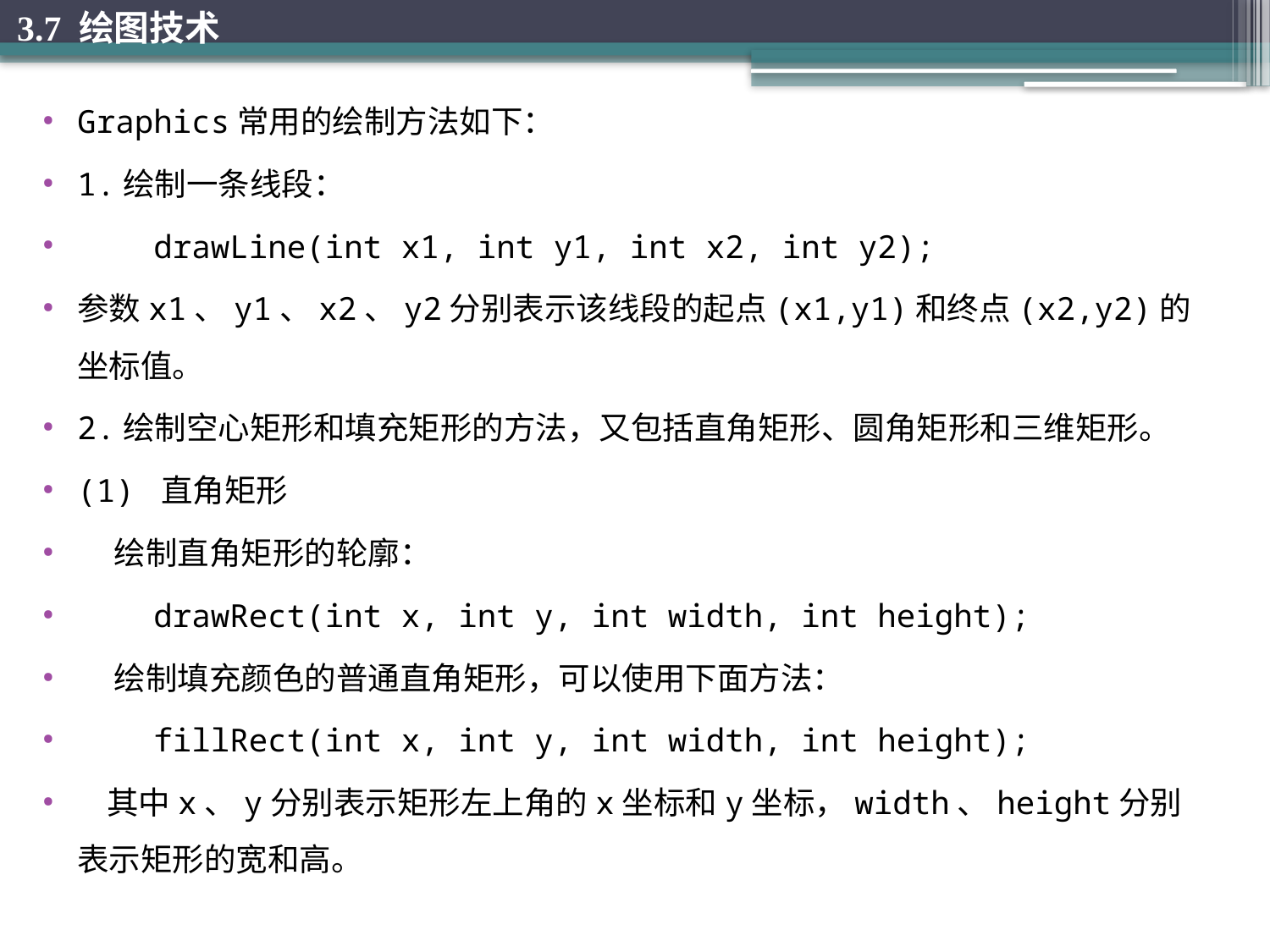

3.7 绘图技术
Graphics常用的绘制方法如下：
1.绘制一条线段：
    drawLine(int x1, int y1, int x2, int y2);
参数x1、y1、x2、y2分别表示该线段的起点(x1,y1)和终点(x2,y2)的坐标值。
2.绘制空心矩形和填充矩形的方法，又包括直角矩形、圆角矩形和三维矩形。
(1) 直角矩形
    绘制直角矩形的轮廓：
    drawRect(int x, int y, int width, int height);
    绘制填充颜色的普通直角矩形，可以使用下面方法：
    fillRect(int x, int y, int width, int height);
   其中x、y分别表示矩形左上角的x坐标和y坐标，width、height分别表示矩形的宽和高。